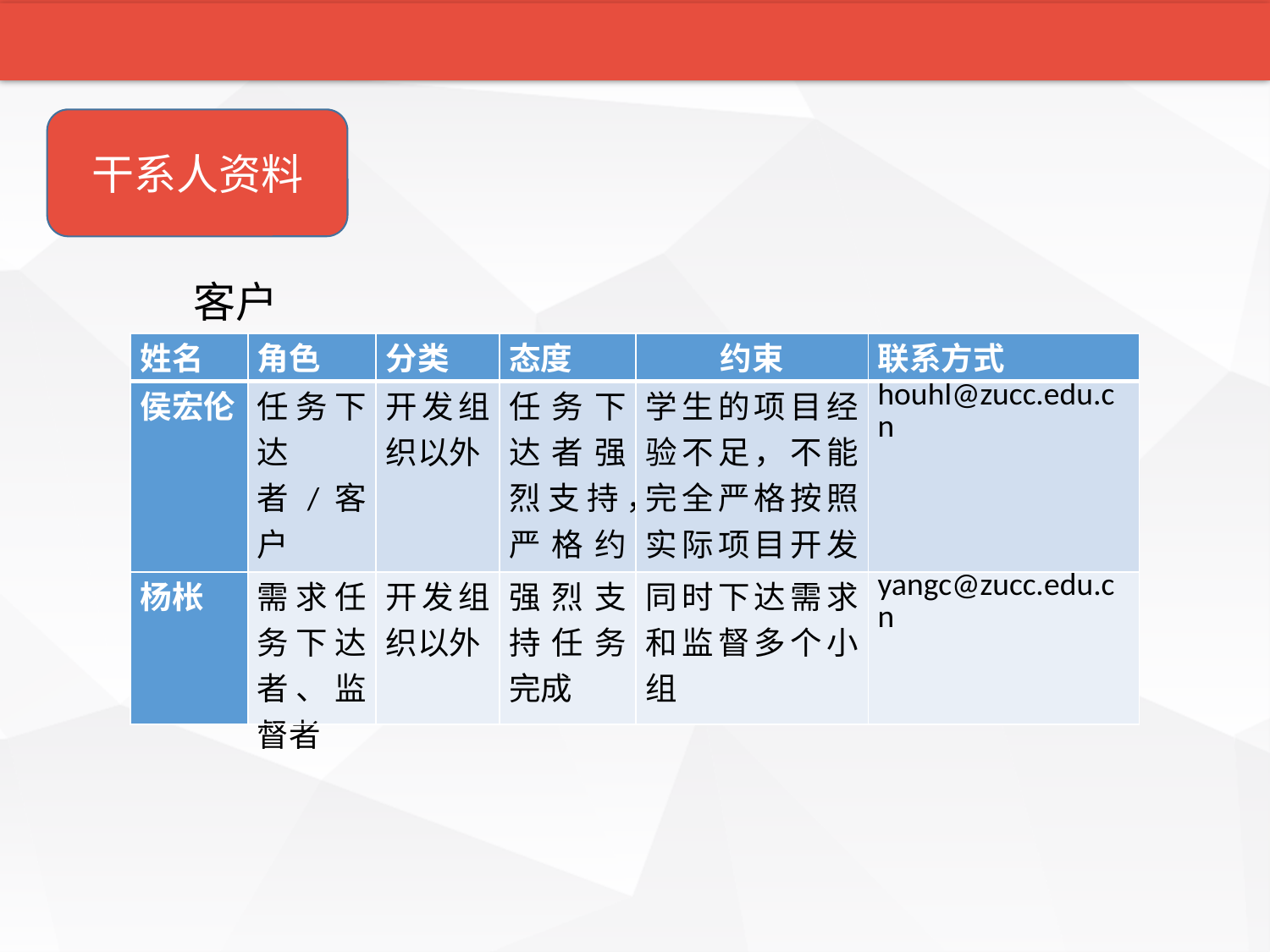

介绍
项说明
项目组织
支持条件
计划要点
成员分工

干系人资料
客户
| 姓名 | 角色 | 分类 | 态度 | 约束 | 联系方式 |
| --- | --- | --- | --- | --- | --- |
| 侯宏伦 | 任务下达者/客户 | 开发组织以外 | 任务下达者强烈支持，严格约束 | 学生的项目经验不足，不能完全严格按照实际项目开发过程。 | houhl@zucc.edu.cn |
| 杨枨 | 需求任务下达者、监督者 | 开发组织以外 | 强烈支持任务完成 | 同时下达需求和监督多个小组 | yangc@zucc.edu.cn |